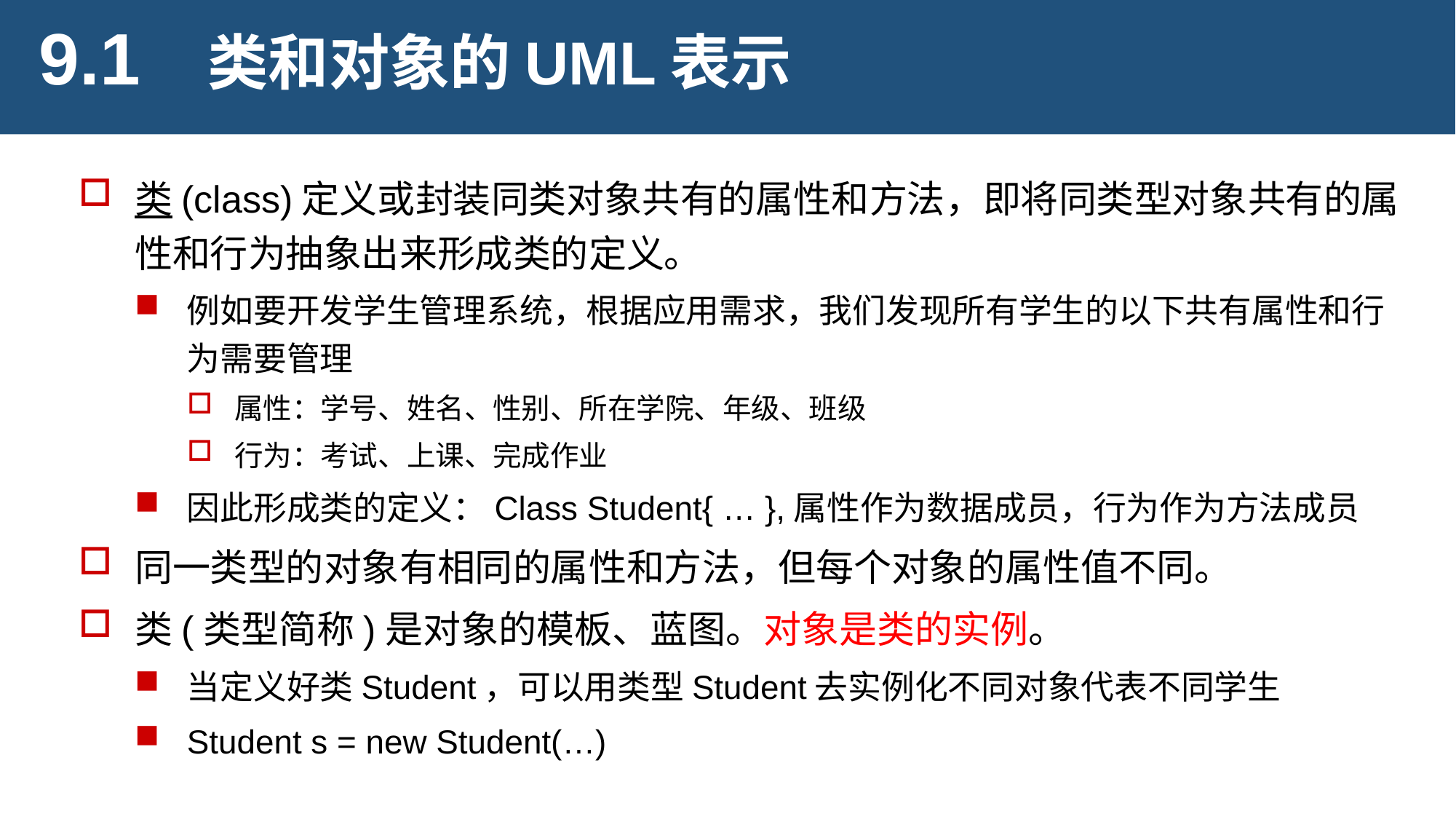

9.1
类和对象的UML表示
类(class)定义或封装同类对象共有的属性和方法，即将同类型对象共有的属性和行为抽象出来形成类的定义。
例如要开发学生管理系统，根据应用需求，我们发现所有学生的以下共有属性和行为需要管理
属性：学号、姓名、性别、所在学院、年级、班级
行为：考试、上课、完成作业
因此形成类的定义：Class Student{ … },属性作为数据成员，行为作为方法成员
同一类型的对象有相同的属性和方法，但每个对象的属性值不同。
类(类型简称)是对象的模板、蓝图。对象是类的实例。
当定义好类Student，可以用类型Student去实例化不同对象代表不同学生
Student s = new Student(…)